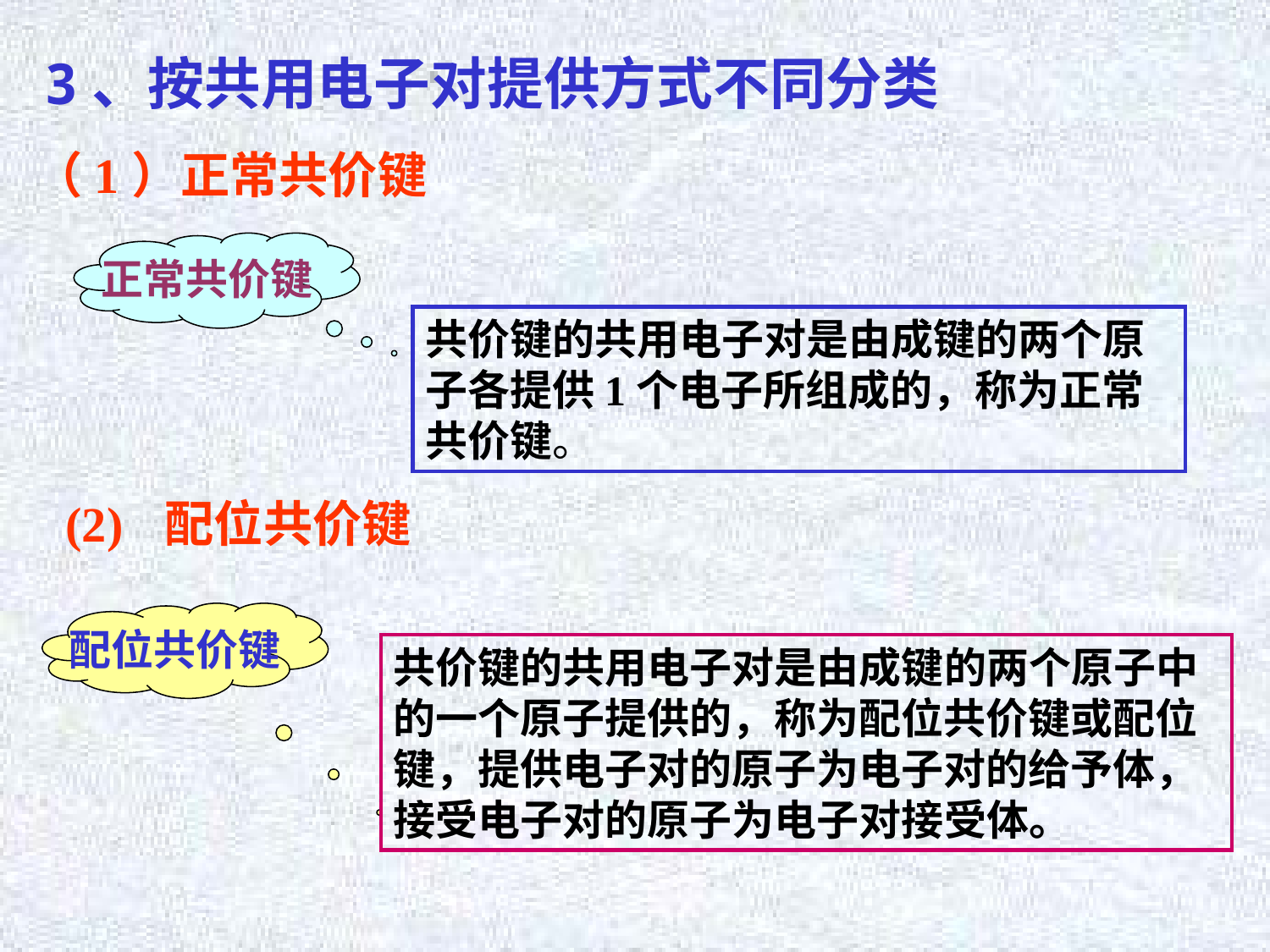

3、按共用电子对提供方式不同分类
（1）正常共价键
正常共价键
共价键的共用电子对是由成键的两个原子各提供1个电子所组成的，称为正常共价键。
(2) 配位共价键
配位共价键
共价键的共用电子对是由成键的两个原子中的一个原子提供的，称为配位共价键或配位键，提供电子对的原子为电子对的给予体，接受电子对的原子为电子对接受体。